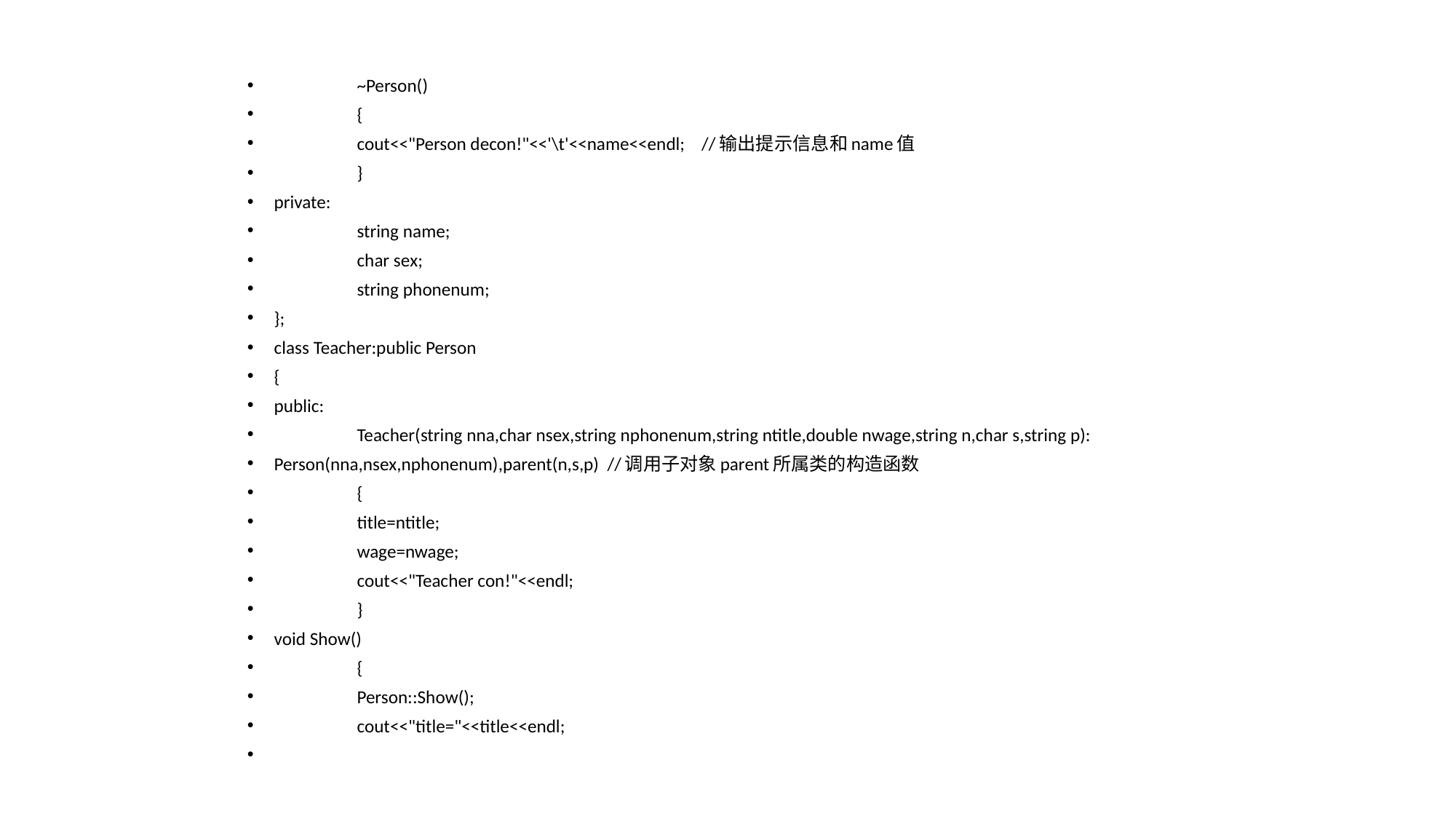

~Person()
	{
		cout<<"Person decon!"<<'\t'<<name<<endl;    //输出提示信息和name值
	}
private:
	string name;
	char sex;
	string phonenum;
};
class Teacher:public Person
{
public:
	Teacher(string nna,char nsex,string nphonenum,string ntitle,double nwage,string n,char s,string p):
Person(nna,nsex,nphonenum),parent(n,s,p)  //调用子对象parent所属类的构造函数
	{
		title=ntitle;
		wage=nwage;
		cout<<"Teacher con!"<<endl;
	}
void Show()
	{
		Person::Show();
		cout<<"title="<<title<<endl;